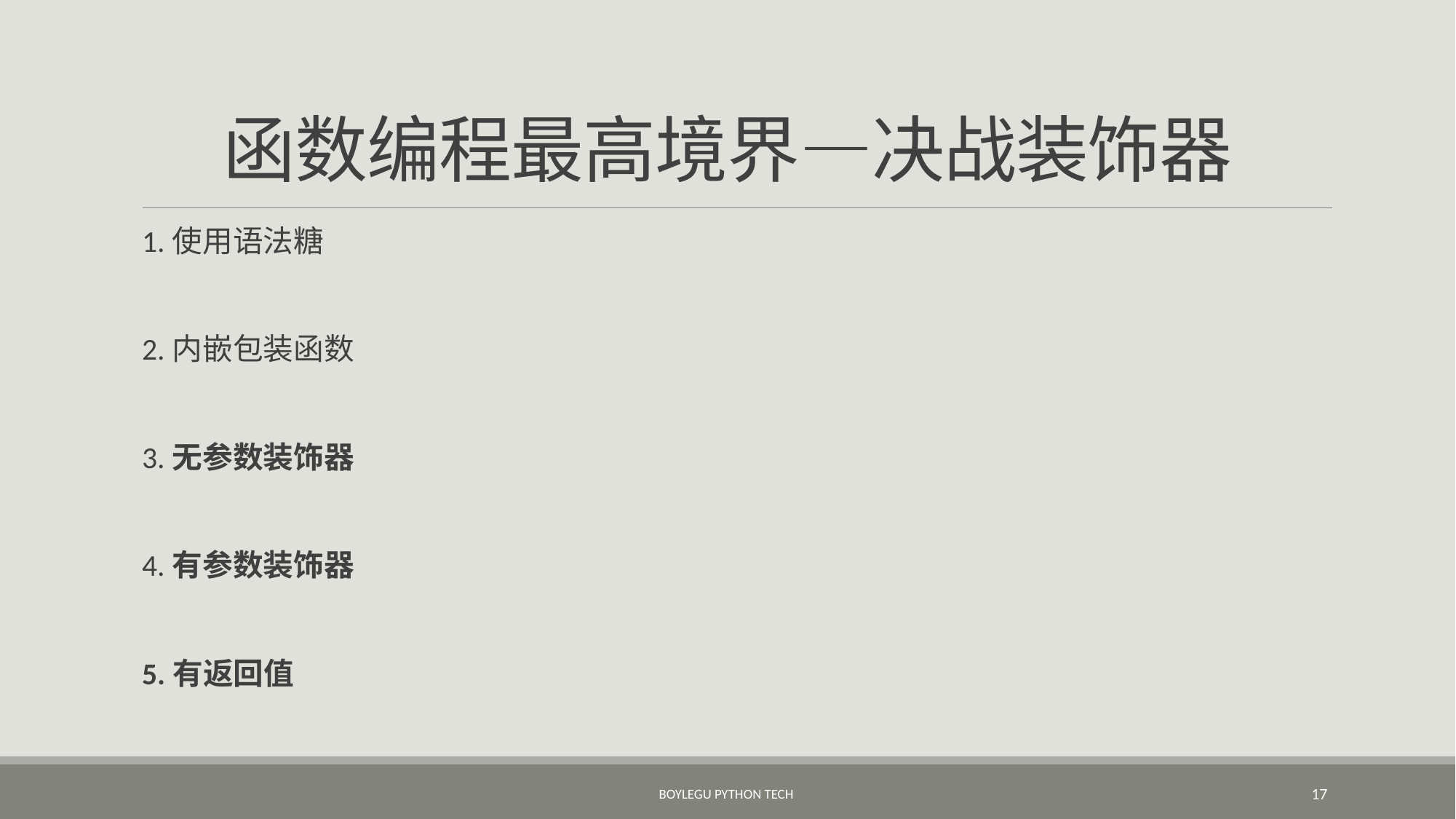

# 函数编程最高境界—决战装饰器
1.使用语法糖

2.内嵌包装函数

3.无参数装饰器

4.有参数装饰器

5.有返回值

BoyleGu Python Tech
17